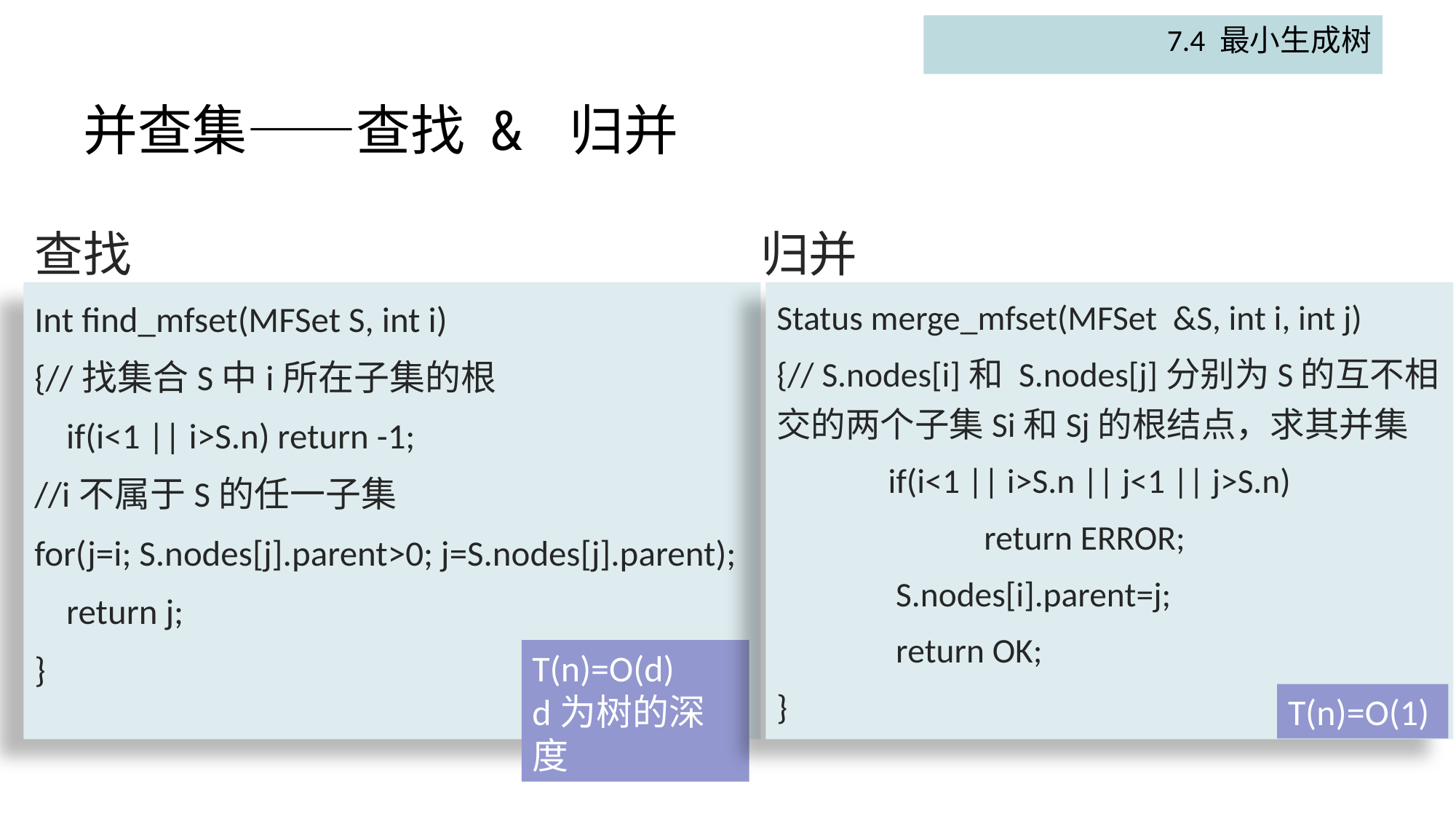

7.4 最小生成树
# 并查集——查找 & 归并
查找
归并
Int find_mfset(MFSet S, int i)
{//找集合S中i所在子集的根
    if(i<1 || i>S.n) return -1;
//i不属于S的任一子集
for(j=i; S.nodes[j].parent>0; j=S.nodes[j].parent);
    return j;
}

Status merge_mfset(MFSet  &S, int i, int j)
{// S.nodes[i]和 S.nodes[j]分别为S的互不相交的两个子集Si和Sj的根结点，求其并集
	 if(i<1 || i>S.n || j<1 || j>S.n)
		return ERROR;
	  S.nodes[i].parent=j;
	  return OK;
}

T(n)=O(d)
d为树的深度
T(n)=O(1)